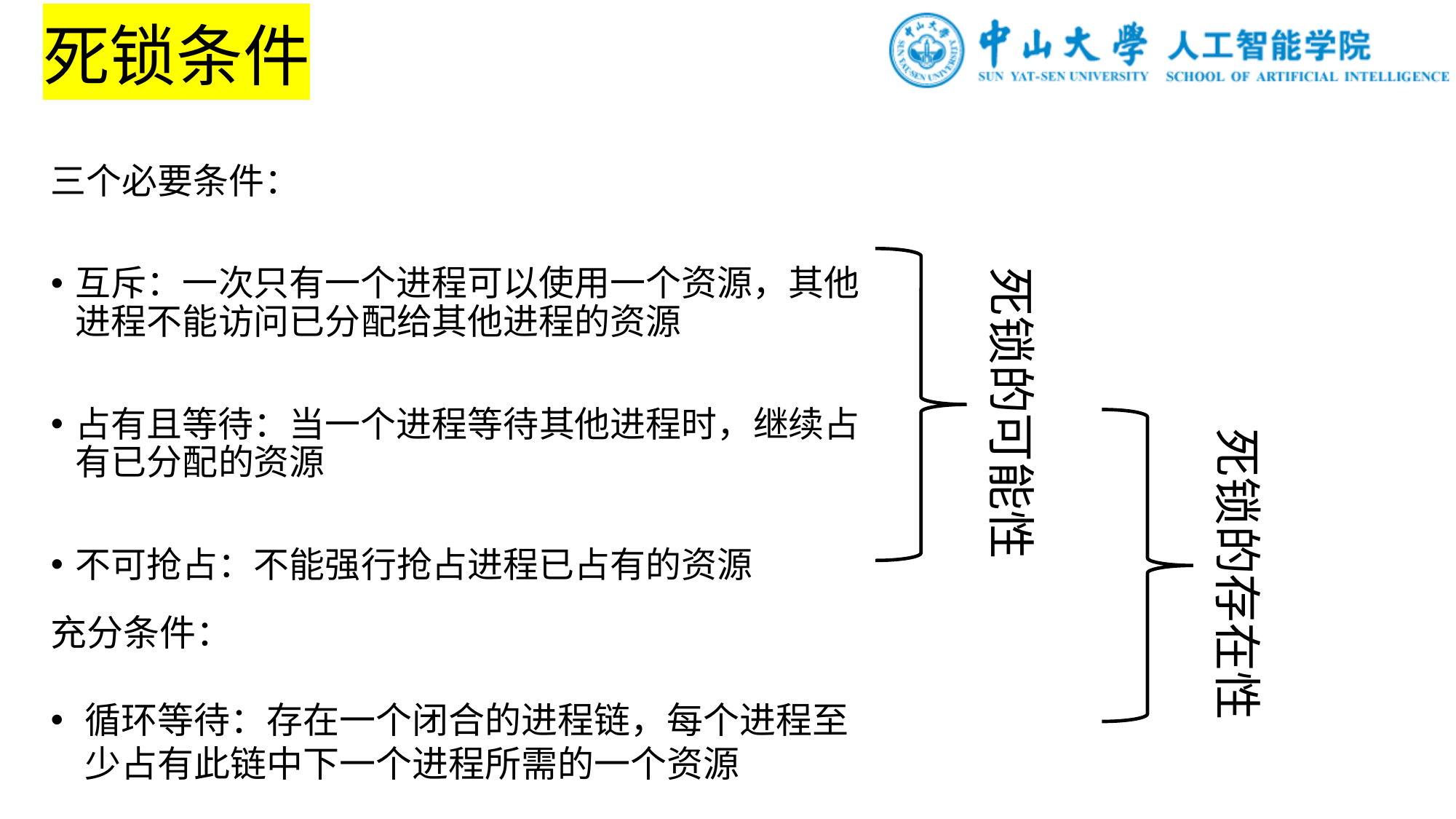

# 死锁条件
三个必要条件：

互斥：一次只有一个进程可以使用一个资源，其他进程不能访问已分配给其他进程的资源

占有且等待：当一个进程等待其他进程时，继续占有已分配的资源

不可抢占：不能强行抢占进程已占有的资源

死锁的可能性

死锁的存在性
充分条件：

循环等待：存在一个闭合的进程链，每个进程至少占有此链中下一个进程所需的一个资源